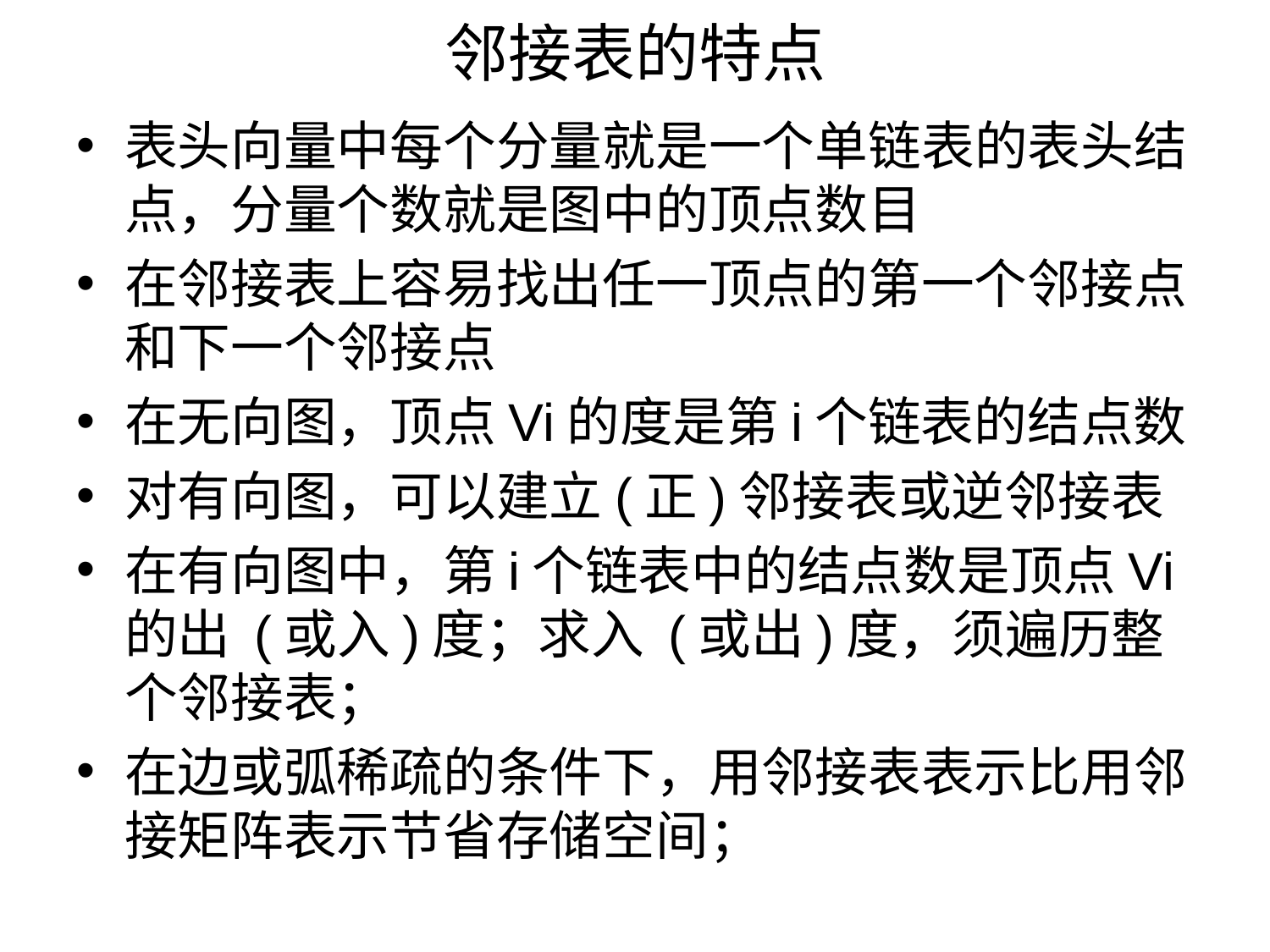

# 邻接表的特点
表头向量中每个分量就是一个单链表的表头结点，分量个数就是图中的顶点数目
在邻接表上容易找出任一顶点的第一个邻接点和下一个邻接点
在无向图，顶点Vi的度是第i个链表的结点数
对有向图，可以建立(正)邻接表或逆邻接表
在有向图中，第i个链表中的结点数是顶点Vi的出 (或入)度；求入 (或出)度，须遍历整个邻接表；
在边或弧稀疏的条件下，用邻接表表示比用邻接矩阵表示节省存储空间；